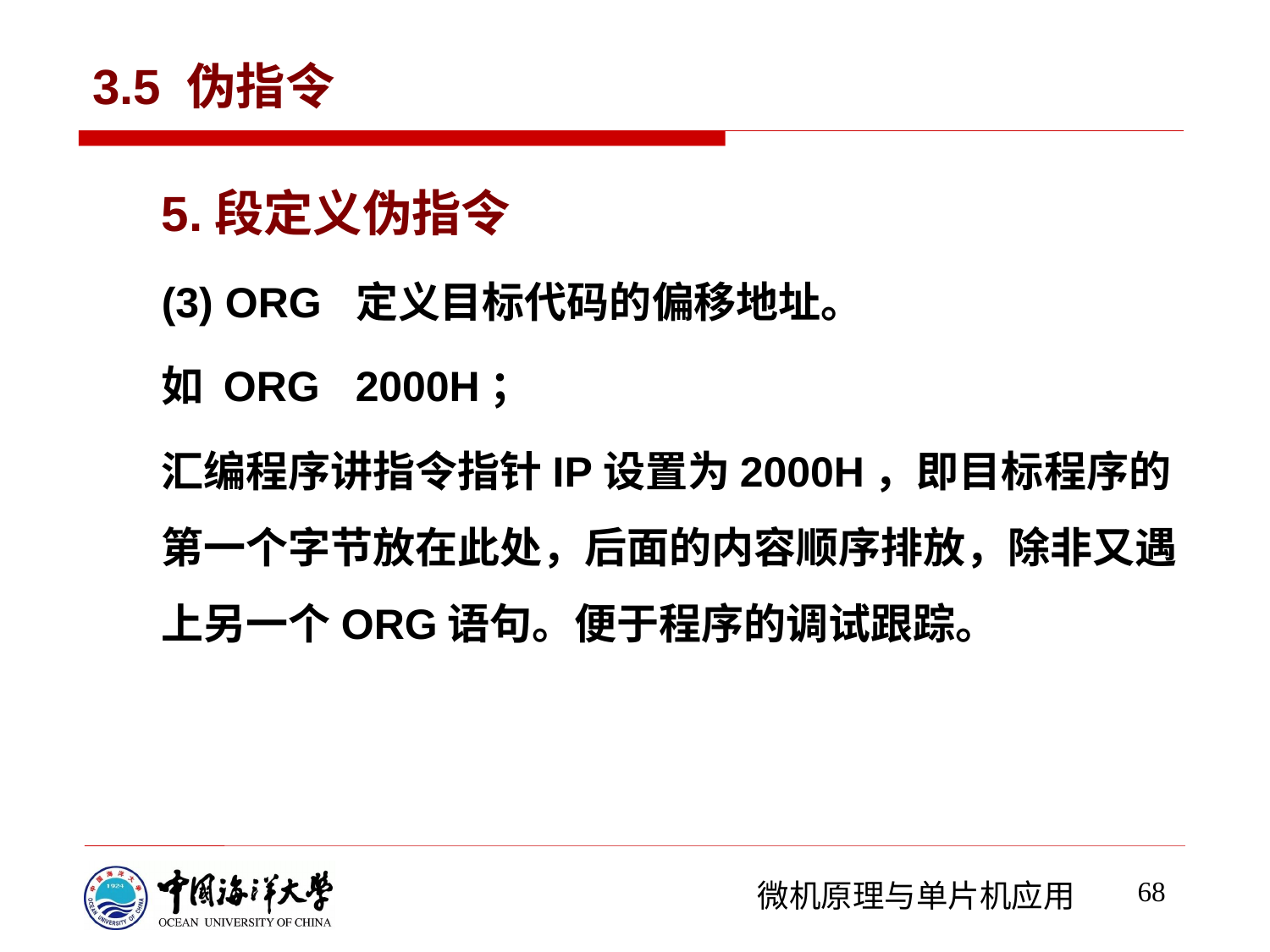

# 3.5 伪指令
5.段定义伪指令
(3) ORG  定义目标代码的偏移地址。
如 ORG   2000H；
汇编程序讲指令指针IP设置为2000H，即目标程序的第一个字节放在此处，后面的内容顺序排放，除非又遇上另一个ORG语句。便于程序的调试跟踪。
68